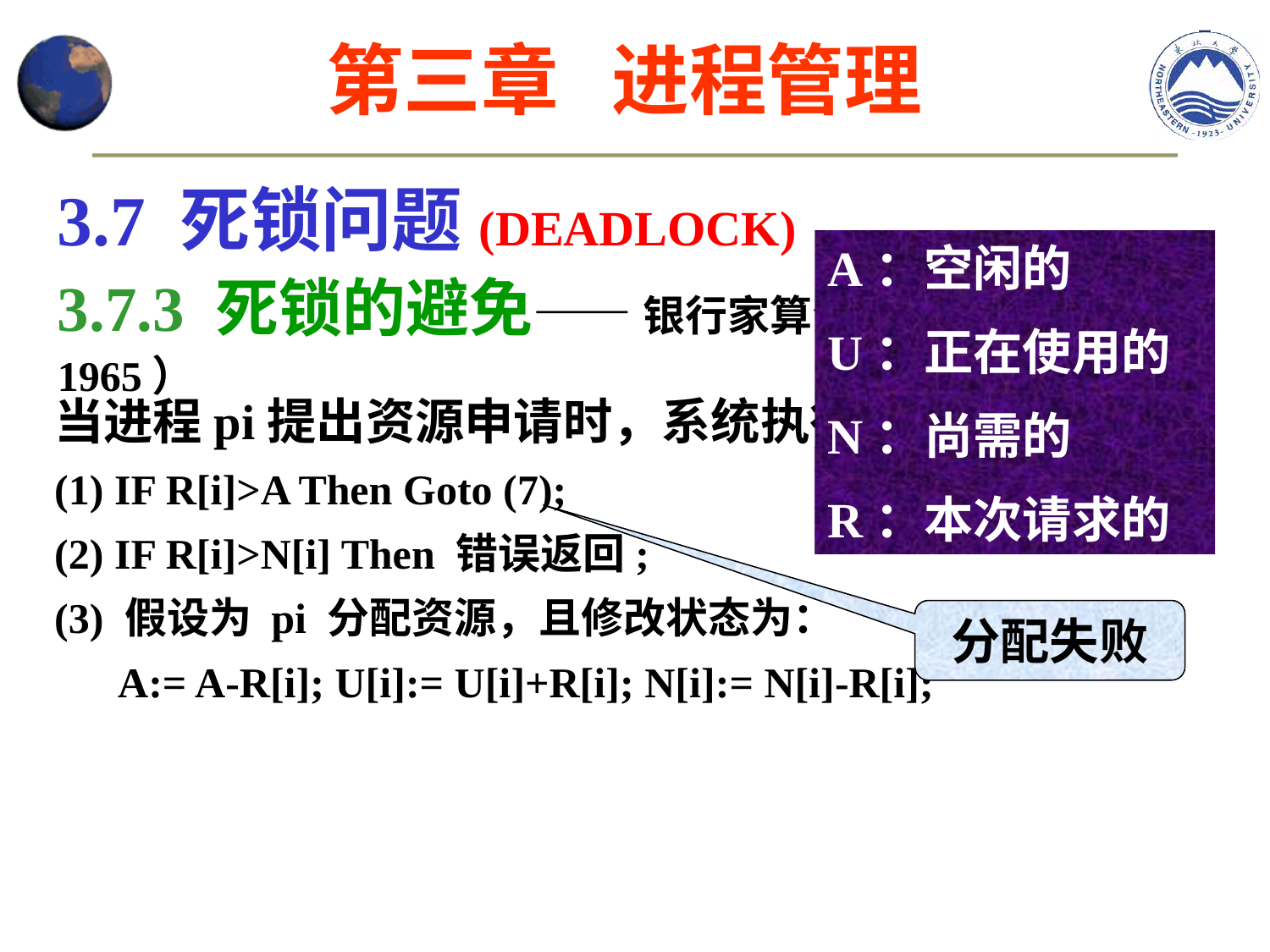

第三章   进程管理
3.7 死锁问题(DEADLOCK)
3.7.3 死锁的避免—— 银行家算法（Dijkstra, 1965）
A：空闲的
U：正在使用的
N：尚需的
R：本次请求的
当进程pi提出资源申请时，系统执行下列步骤：
(1) IF R[i]>A Then Goto (7);
(2) IF R[i]>N[i] Then 错误返回;
(3) 假设为 pi 分配资源，且修改状态为：
      A:= A-R[i]; U[i]:= U[i]+R[i]; N[i]:= N[i]-R[i];
分配失败